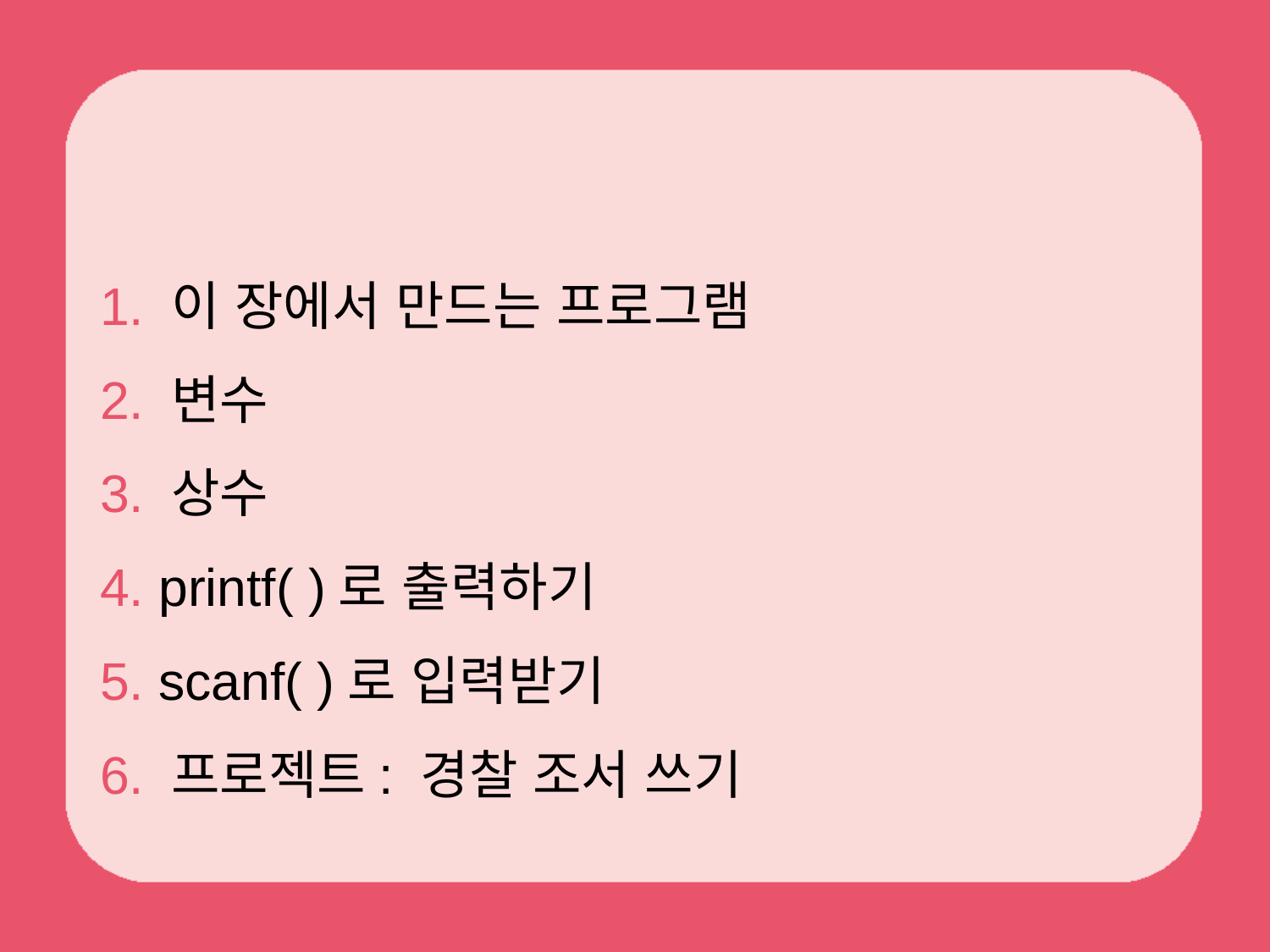

1. 이 장에서 만드는 프로그램
2. 변수
3. 상수
4. printf( )로 출력하기
5. scanf( )로 입력받기
6. 프로젝트: 경찰 조서 쓰기